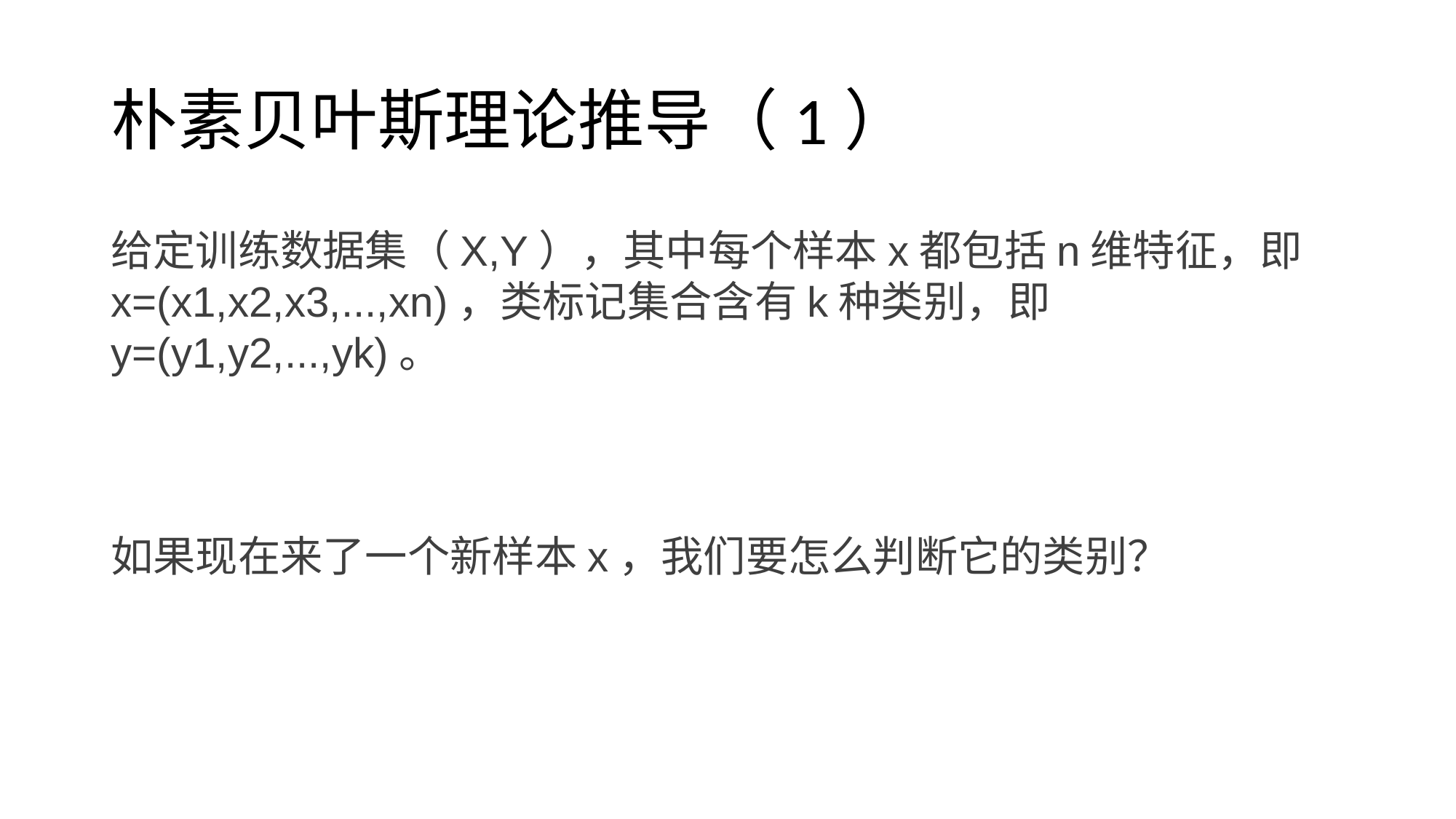

# 朴素贝叶斯理论推导（1）
给定训练数据集（X,Y），其中每个样本x都包括n维特征，即x=(x1,x2,x3,...,xn)，类标记集合含有k种类别，即y=(y1,y2,...,yk)。

如果现在来了一个新样本x，我们要怎么判断它的类别？